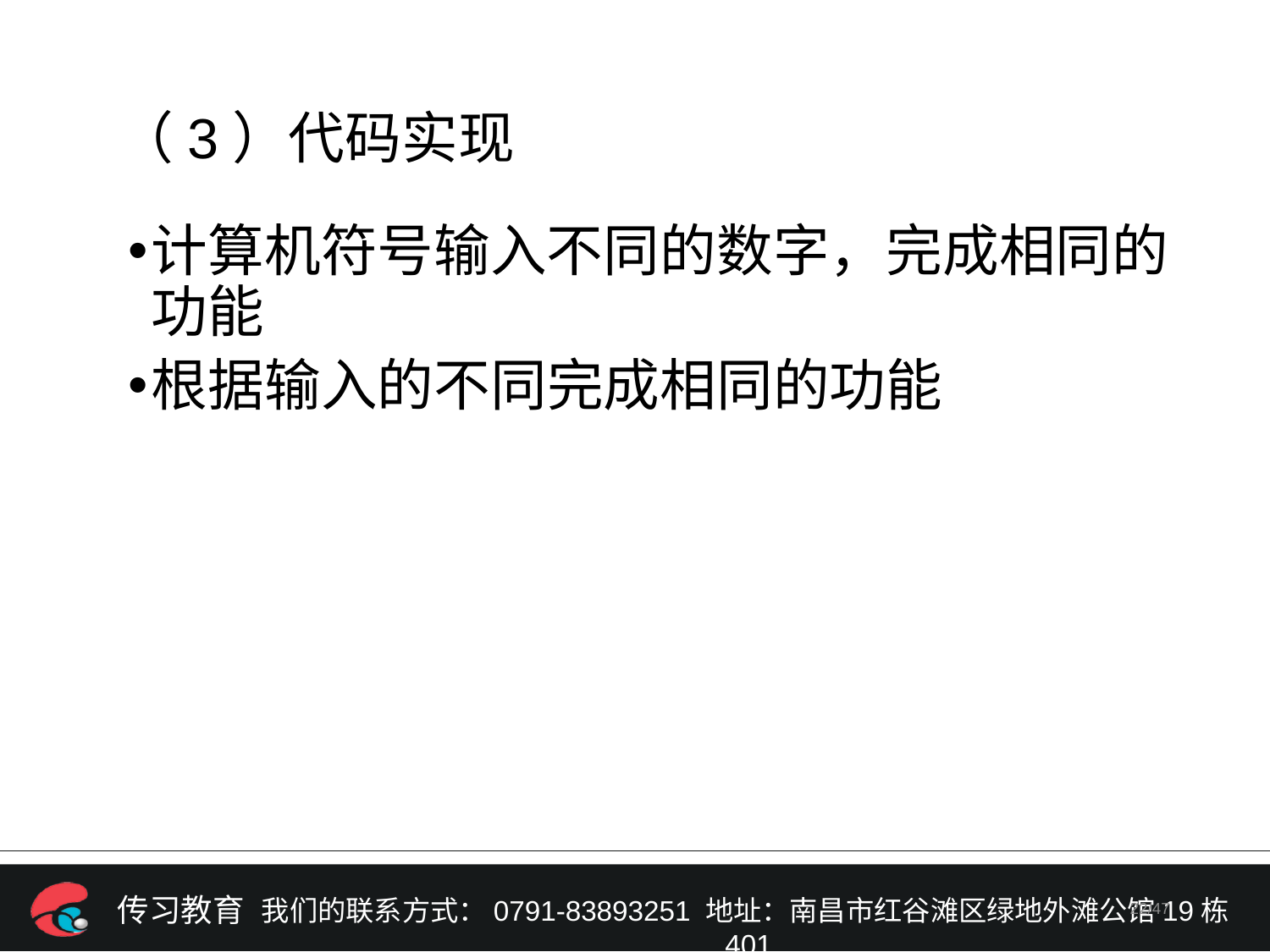

（3）代码实现
计算机符号输入不同的数字，完成相同的功能
根据输入的不同完成相同的功能

22/47